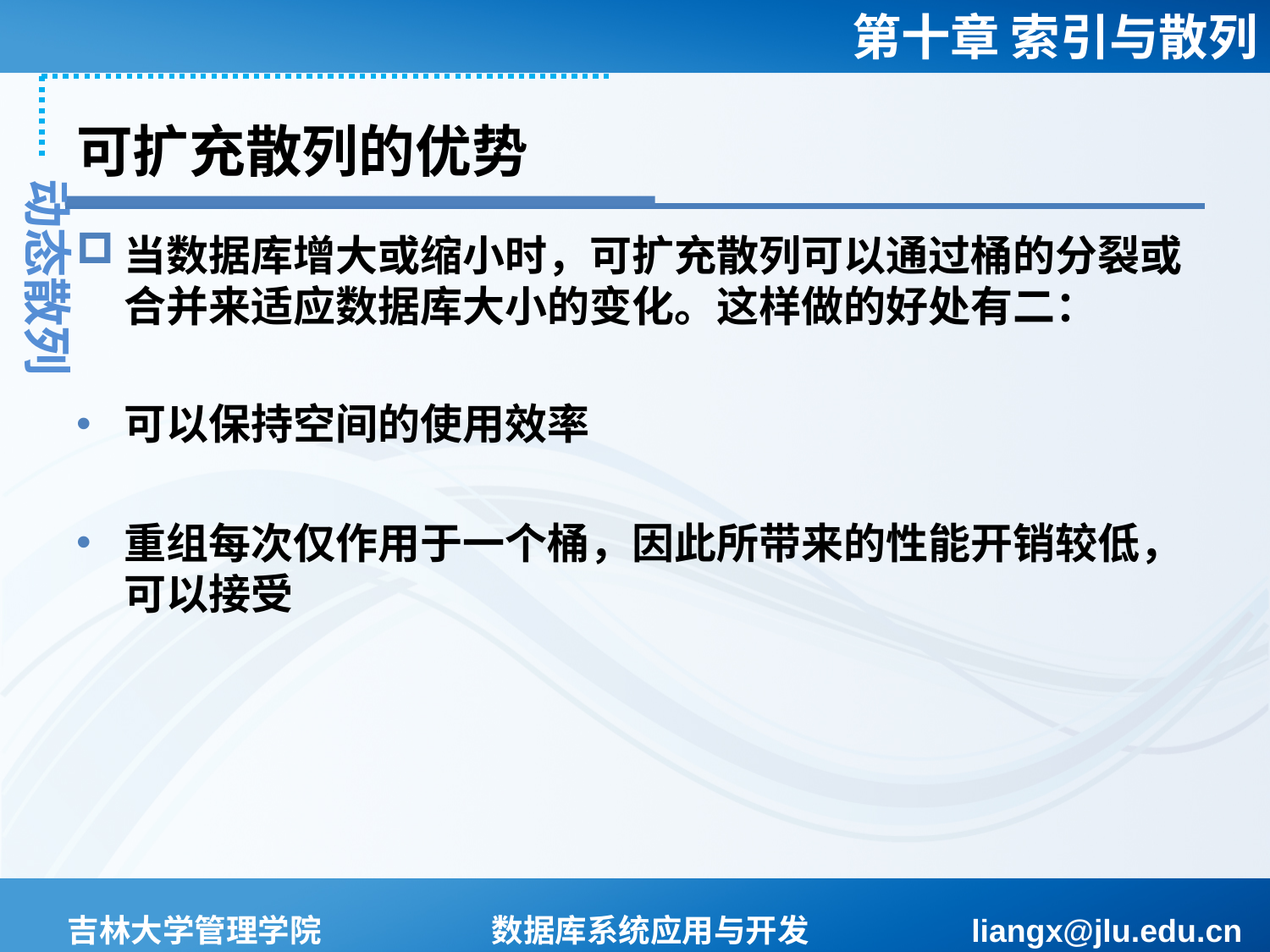

# 可扩充散列的优势
动态散列

当数据库增大或缩小时，可扩充散列可以通过桶的分裂或合并来适应数据库大小的变化。这样做的好处有二：

可以保持空间的使用效率

重组每次仅作用于一个桶，因此所带来的性能开销较低，可以接受